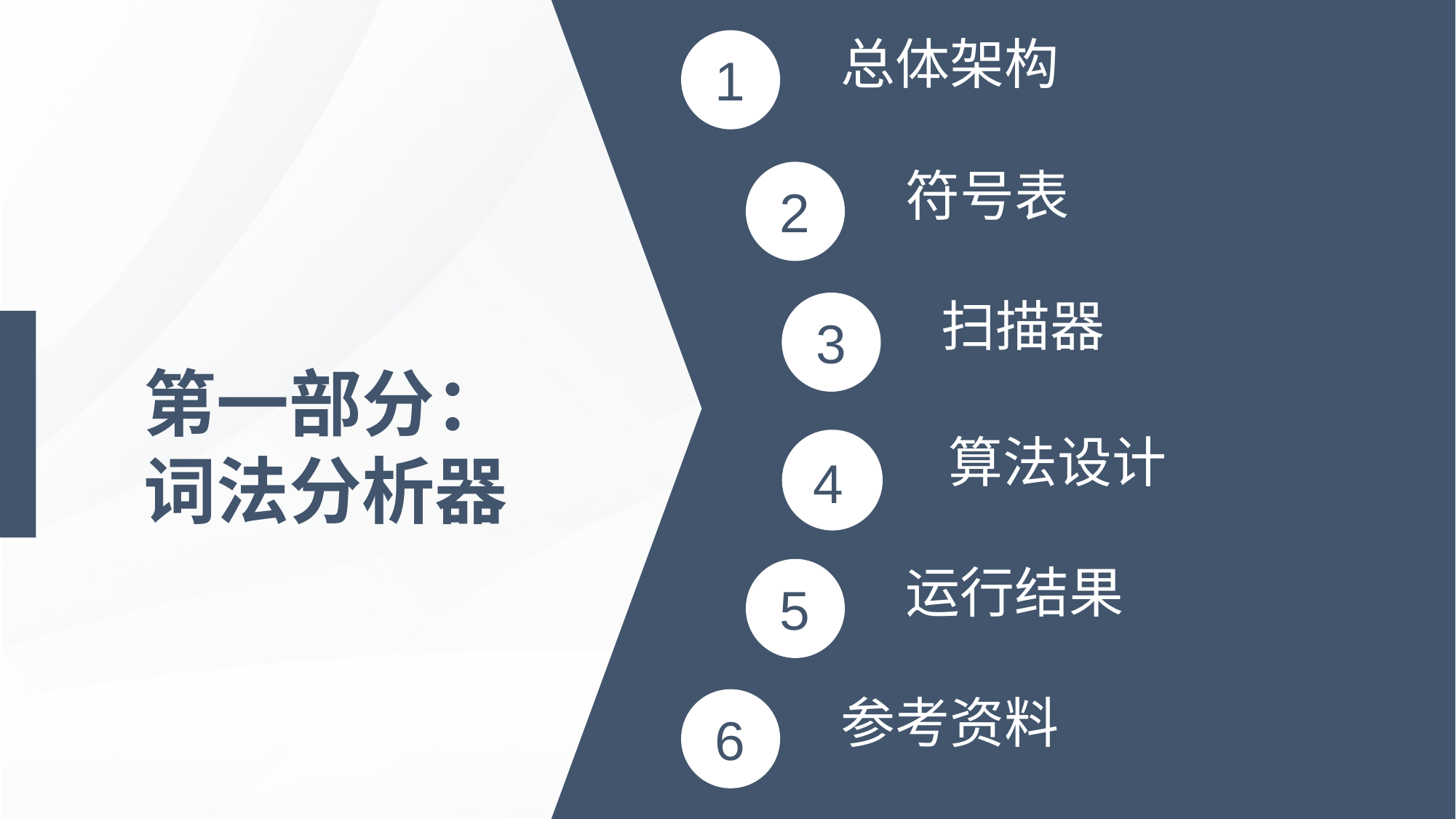

总体架构

1
符号表

2
扫描器

3
第一部分：
词法分析器
算法设计

4
运行结果

5
参考资料

6